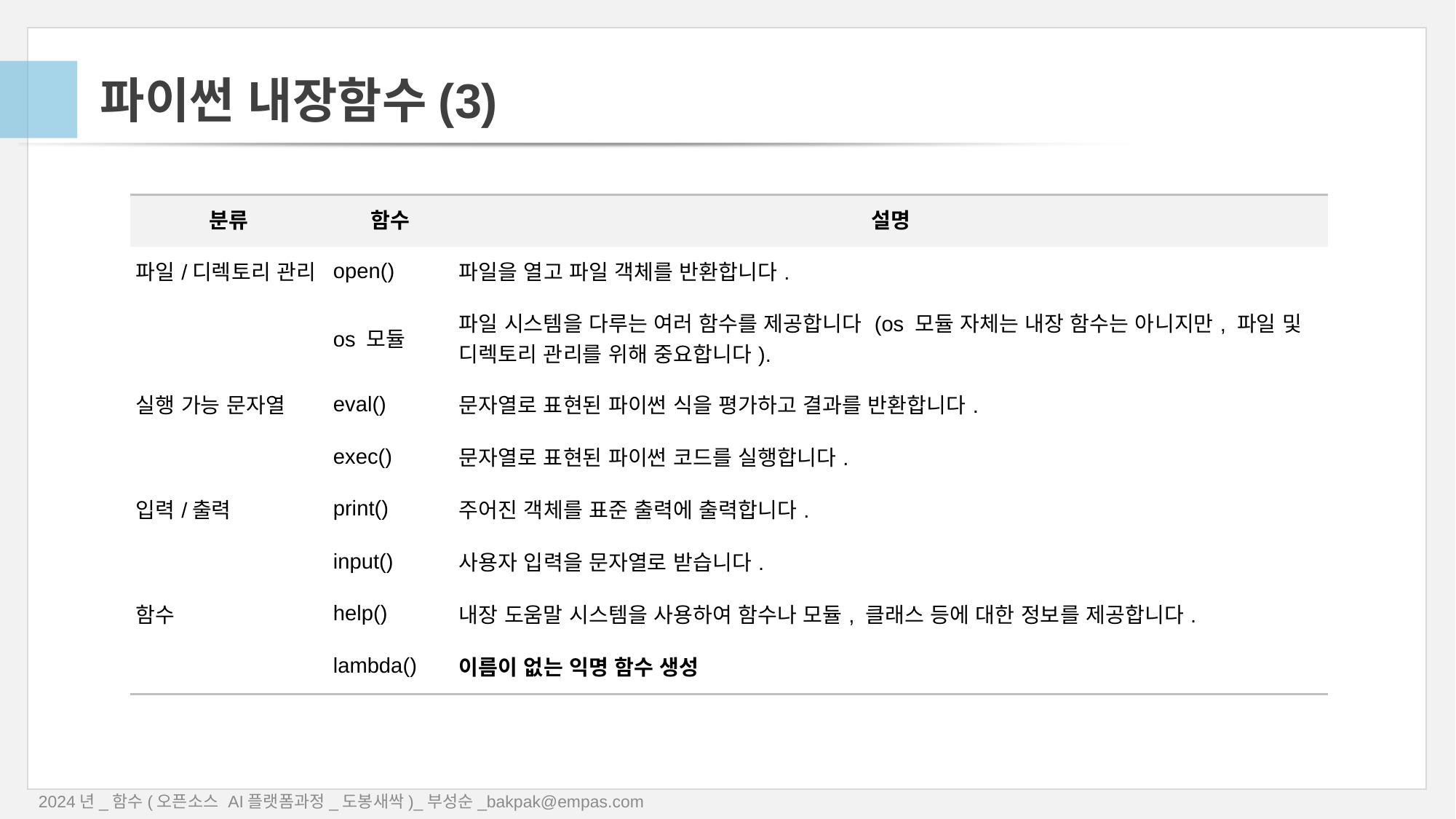

# 파이썬 내장함수(3)
| 분류 | 함수 | 설명 |
| --- | --- | --- |
| 파일/디렉토리 관리 | open() | 파일을 열고 파일 객체를 반환합니다. |
|  | os 모듈 | 파일 시스템을 다루는 여러 함수를 제공합니다 (os 모듈 자체는 내장 함수는 아니지만, 파일 및 디렉토리 관리를 위해 중요합니다). |
| 실행 가능 문자열 | eval() | 문자열로 표현된 파이썬 식을 평가하고 결과를 반환합니다. |
|  | exec() | 문자열로 표현된 파이썬 코드를 실행합니다. |
| 입력/출력 | print() | 주어진 객체를 표준 출력에 출력합니다. |
|  | input() | 사용자 입력을 문자열로 받습니다. |
| 함수 | help() | 내장 도움말 시스템을 사용하여 함수나 모듈, 클래스 등에 대한 정보를 제공합니다. |
|  | lambda() | 이름이 없는 익명 함수 생성 |
2024년_함수(오픈소스 AI플랫폼과정_도봉새싹)_부성순_bakpak@empas.com